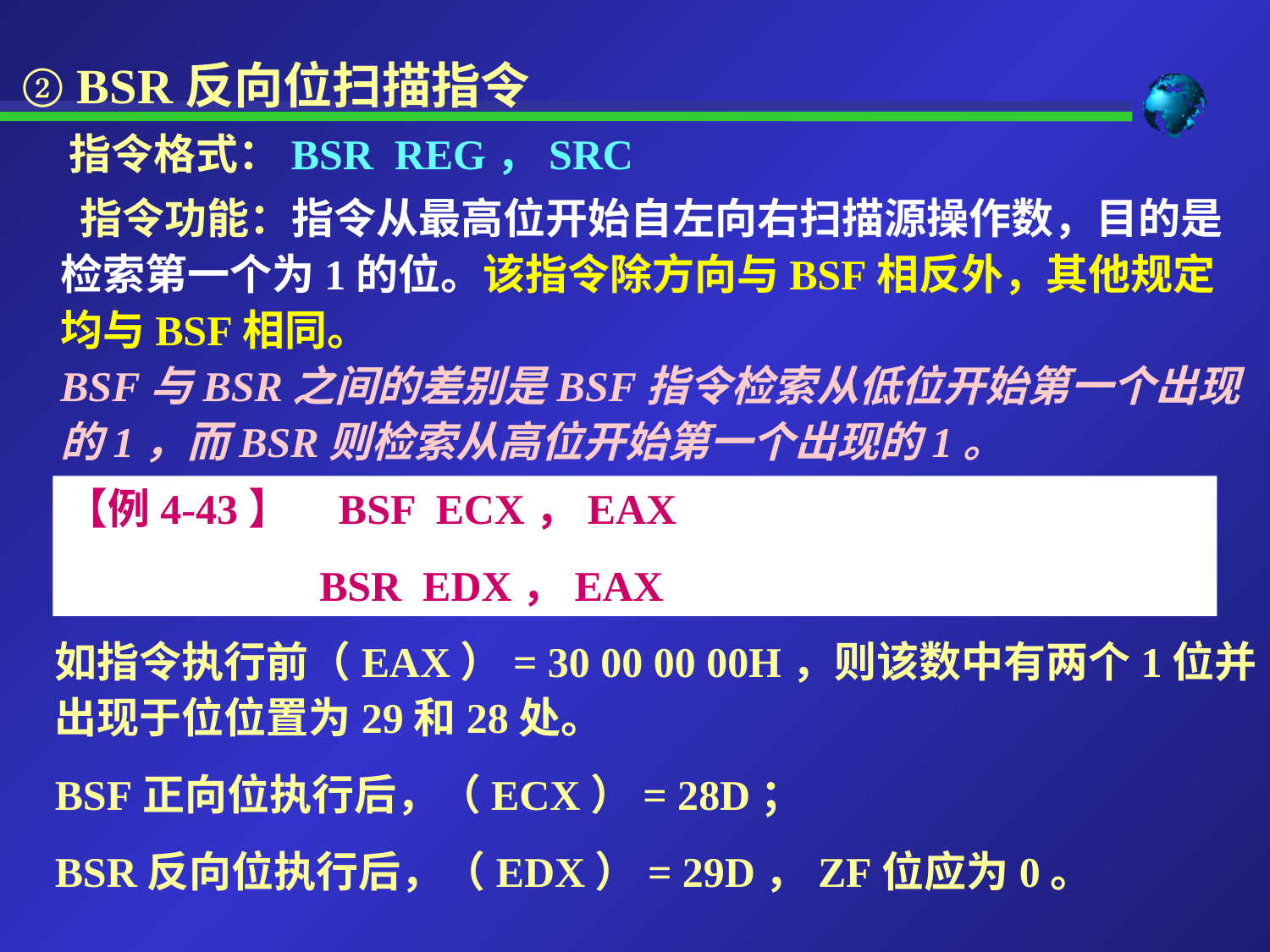

② BSR反向位扫描指令
      指令格式：BSR  REG，SRC
      指令功能：指令从最高位开始自左向右扫描源操作数，目的是检索第一个为1的位。该指令除方向与BSF相反外，其他规定均与BSF相同。
BSF与BSR之间的差别是BSF指令检索从低位开始第一个出现的1，而BSR则检索从高位开始第一个出现的1。
【例4-43】    BSF  ECX，EAX
           		BSR  EDX，EAX
如指令执行前（EAX）= 30 00 00 00H，则该数中有两个1位并出现于位位置为29和28处。
BSF正向位执行后，（ECX）= 28D；
BSR反向位执行后，（EDX）= 29D，ZF位应为0。
62